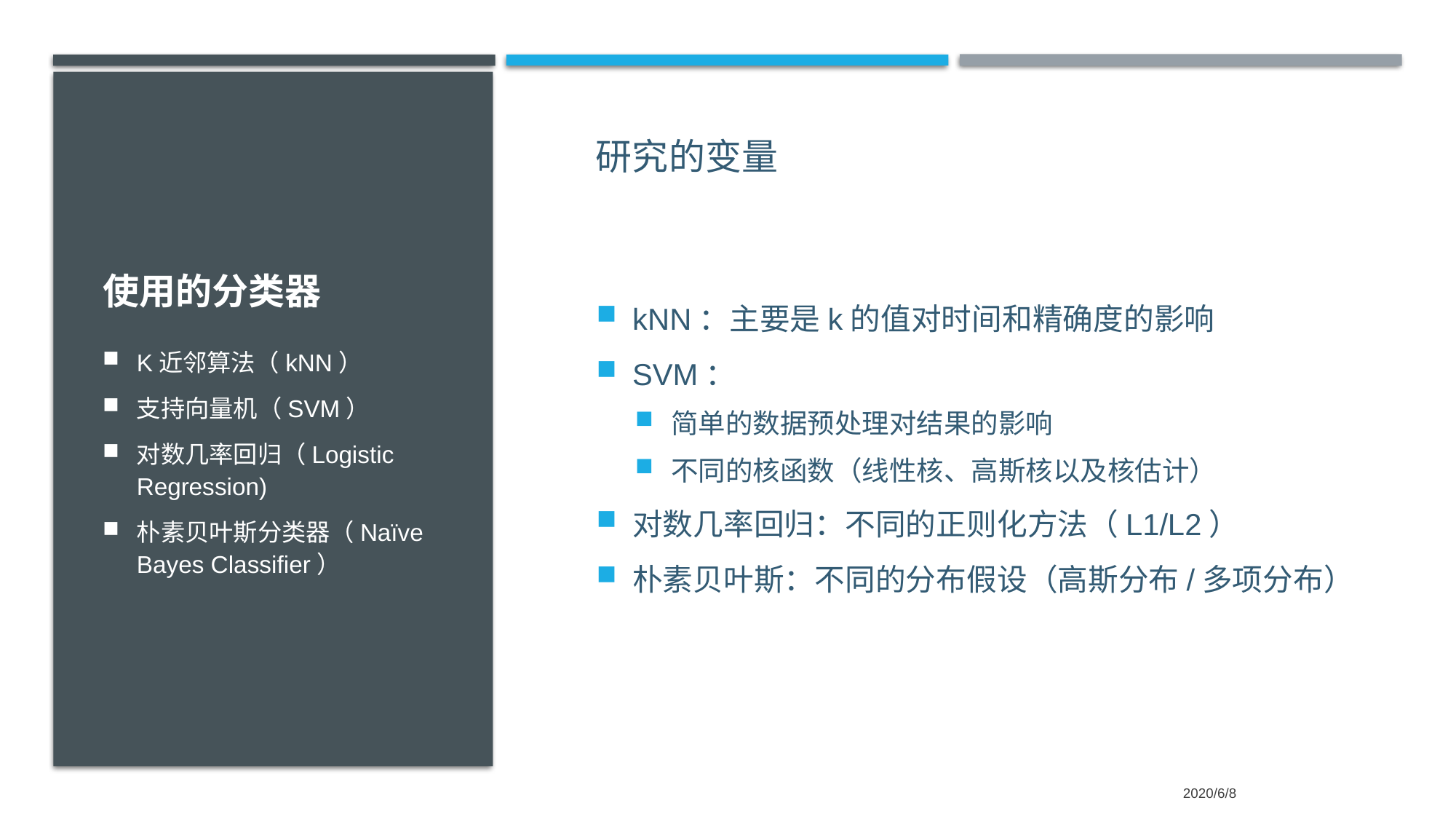

研究的变量
# 使用的分类器
kNN：主要是k的值对时间和精确度的影响
SVM：
简单的数据预处理对结果的影响
不同的核函数（线性核、高斯核以及核估计）
对数几率回归：不同的正则化方法（L1/L2）
朴素贝叶斯：不同的分布假设（高斯分布/多项分布）
K近邻算法（kNN）
支持向量机（SVM）
对数几率回归（Logistic Regression)
朴素贝叶斯分类器（Naïve Bayes Classifier）
2020/6/8